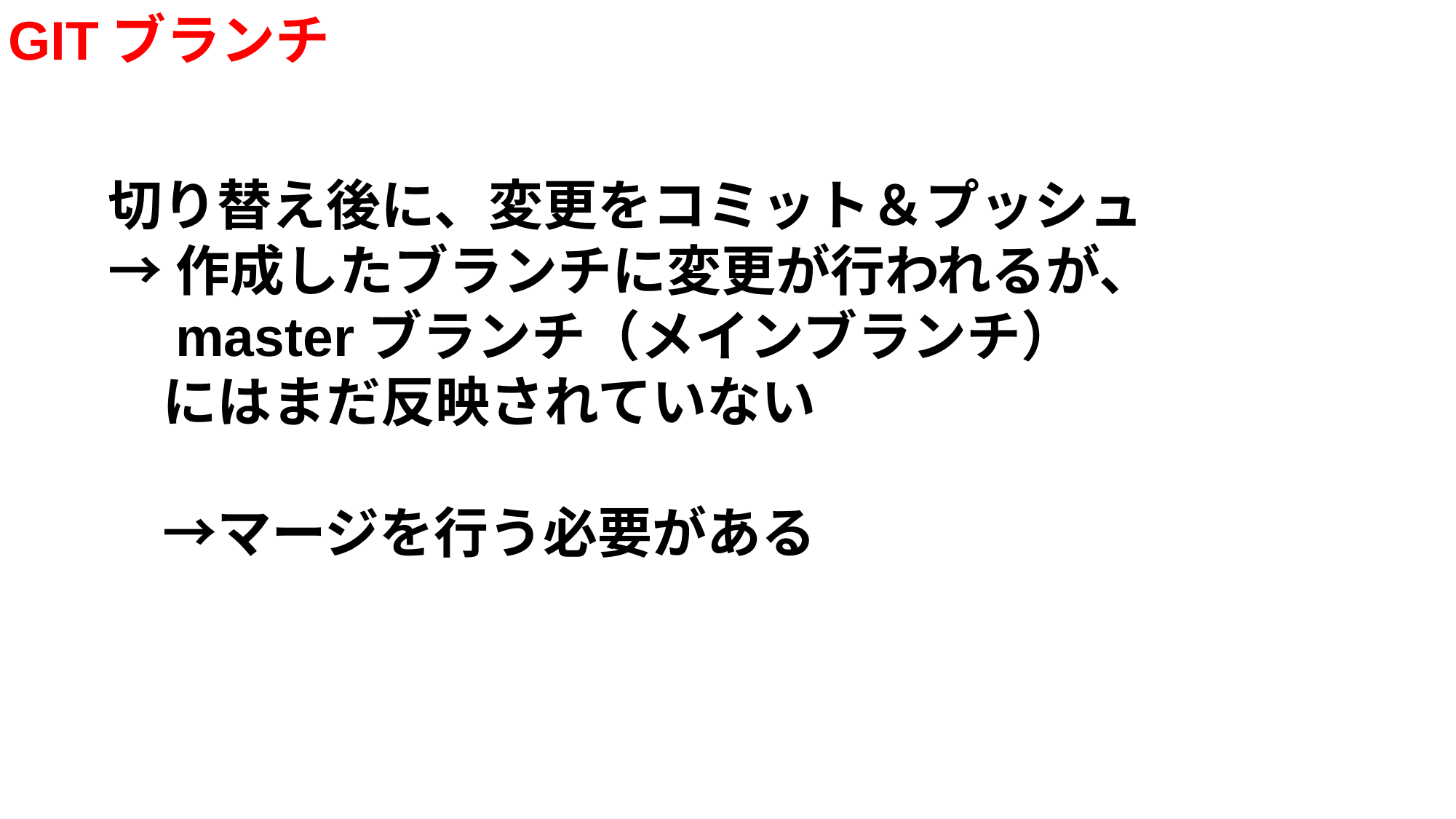

GITブランチ
切り替え後に、変更をコミット＆プッシュ
→作成したブランチに変更が行われるが、
　masterブランチ（メインブランチ）
　にはまだ反映されていない

　→マージを行う必要がある